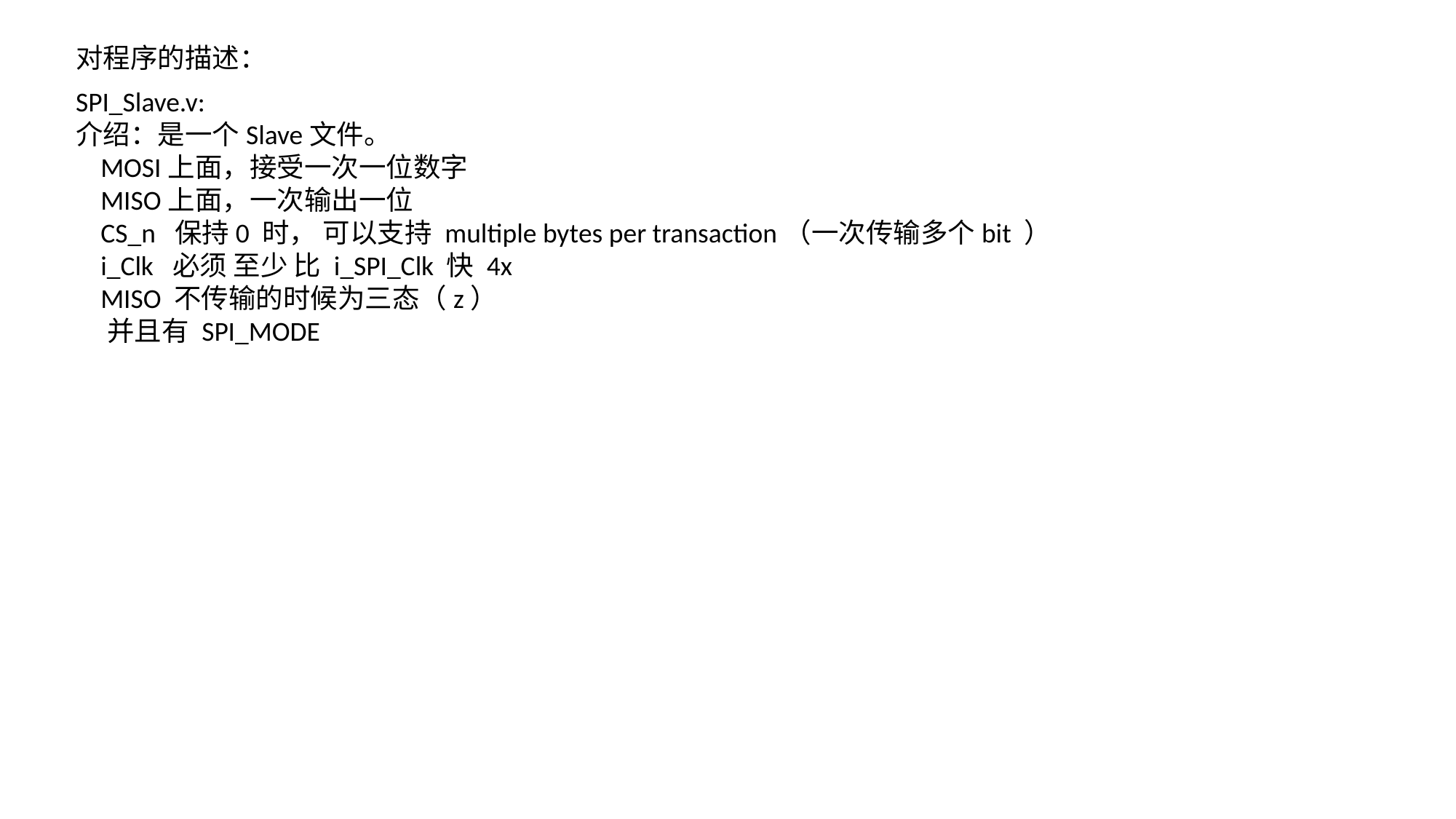

对程序的描述：
SPI_Slave.v:
介绍：是一个Slave文件。
    MOSI上面，接受一次一位数字
    MISO上面，一次输出一位
    CS_n  保持0 时， 可以支持 multiple bytes per transaction（一次传输多个bit ）
    i_Clk  必须 至少 比 i_SPI_Clk 快 4x
    MISO 不传输的时候为三态（z）
    并且有 SPI_MODE